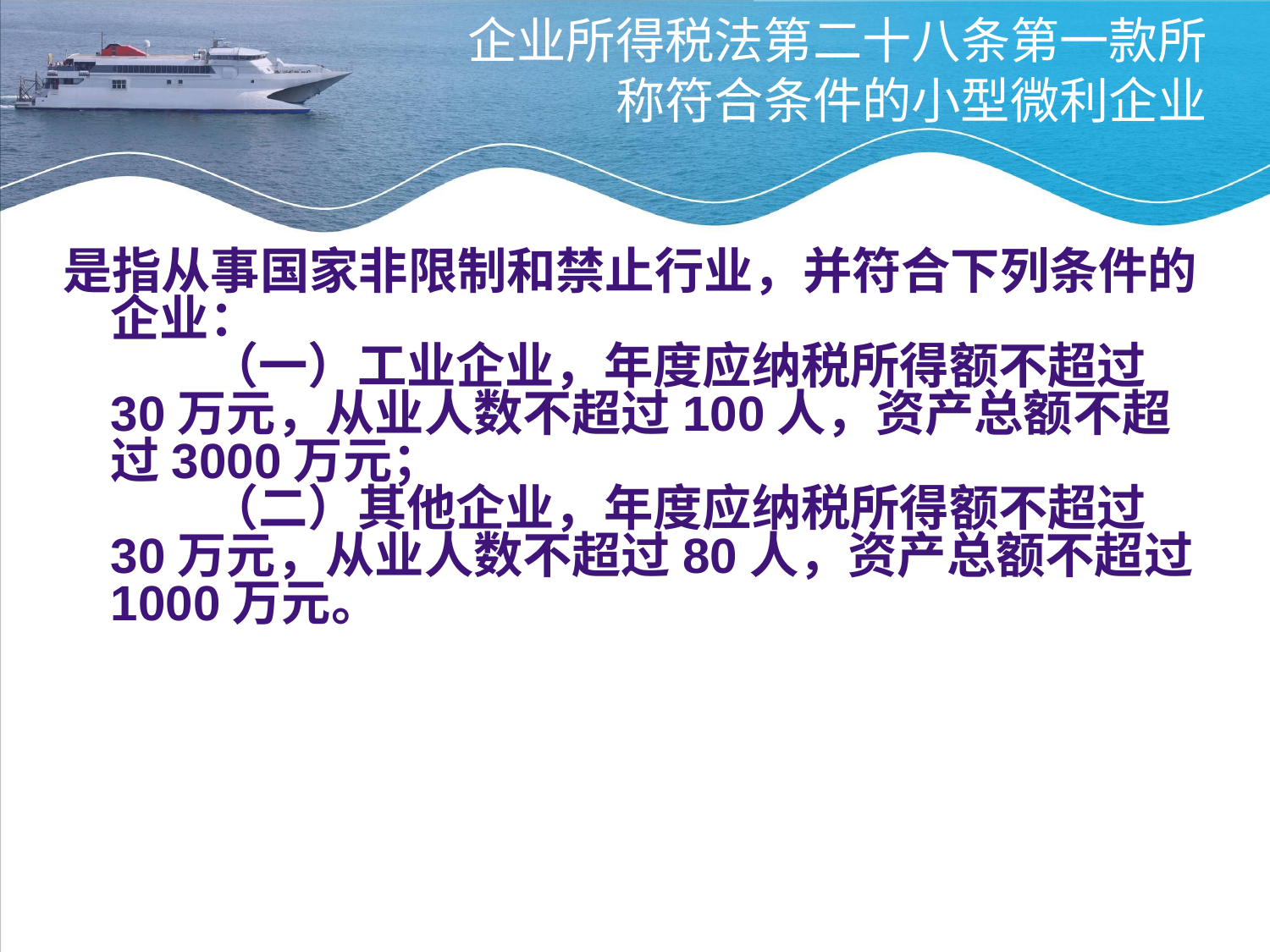

# 企业所得税法第二十八条第一款所称符合条件的小型微利企业
是指从事国家非限制和禁止行业，并符合下列条件的企业：
　　（一）工业企业，年度应纳税所得额不超过30万元，从业人数不超过100人，资产总额不超过3000万元；
　　（二）其他企业，年度应纳税所得额不超过30万元，从业人数不超过80人，资产总额不超过1000万元。